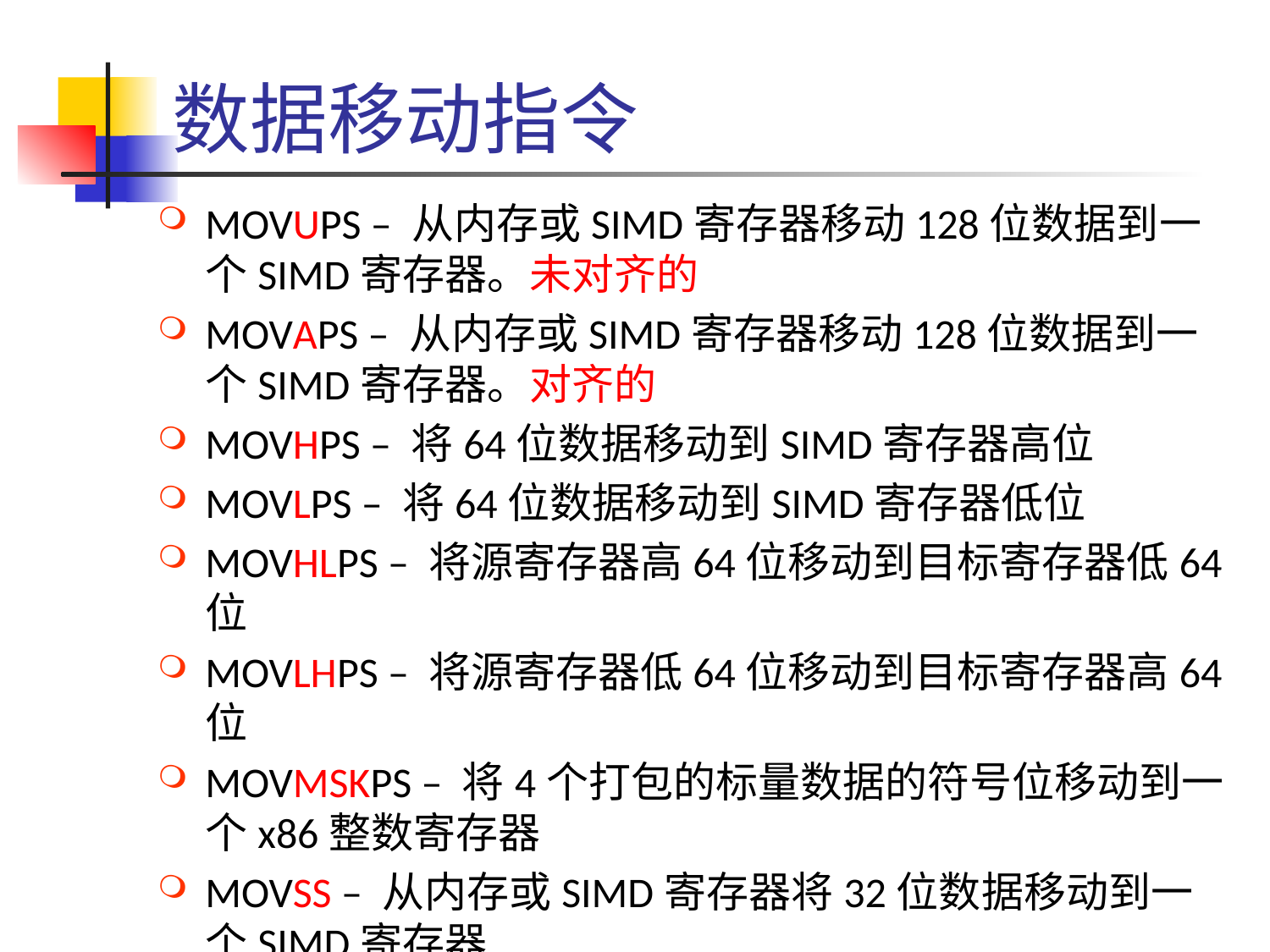

# 数据移动指令
MOVUPS – 从内存或SIMD寄存器移动128位数据到一个SIMD寄存器。未对齐的
MOVAPS – 从内存或SIMD寄存器移动128位数据到一个SIMD寄存器。对齐的
MOVHPS – 将64位数据移动到SIMD寄存器高位
MOVLPS – 将64位数据移动到SIMD寄存器低位
MOVHLPS – 将源寄存器高64位移动到目标寄存器低64位
MOVLHPS – 将源寄存器低64位移动到目标寄存器高64位
MOVMSKPS – 将4个打包的标量数据的符号位移动到一个x86整数寄存器
MOVSS – 从内存或SIMD寄存器将32位数据移动到一个SIMD寄存器